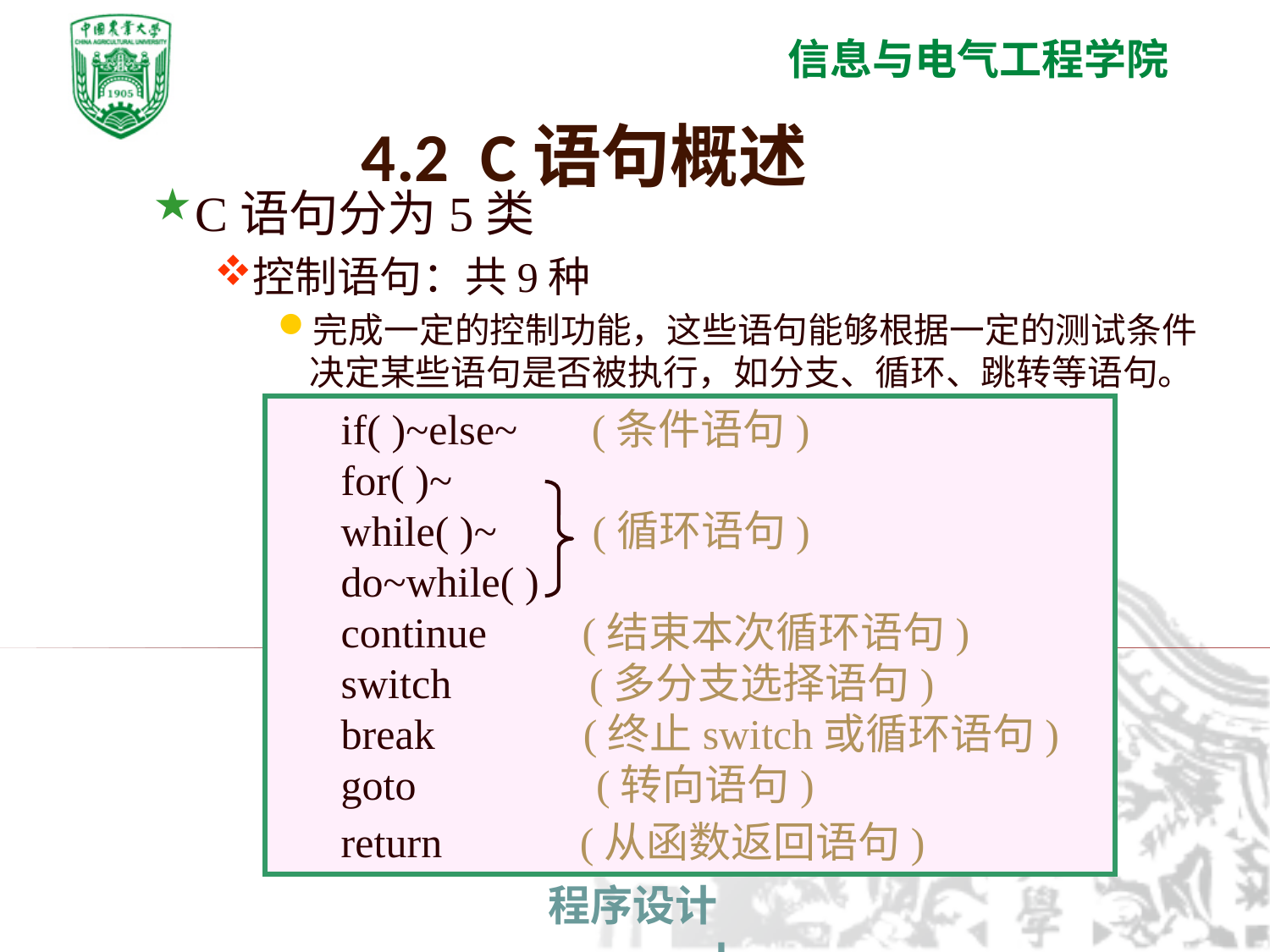

4.2  C语句概述
C语句分为5类
控制语句：共9种
完成一定的控制功能，这些语句能够根据一定的测试条件决定某些语句是否被执行，如分支、循环、跳转等语句。
if( )~else~       (条件语句)
for( )~
while( )~         (循环语句)
do~while( )
continue         (结束本次循环语句)
switch             (多分支选择语句)
break              (终止switch或循环语句)
goto                 (转向语句)
return             (从函数返回语句)